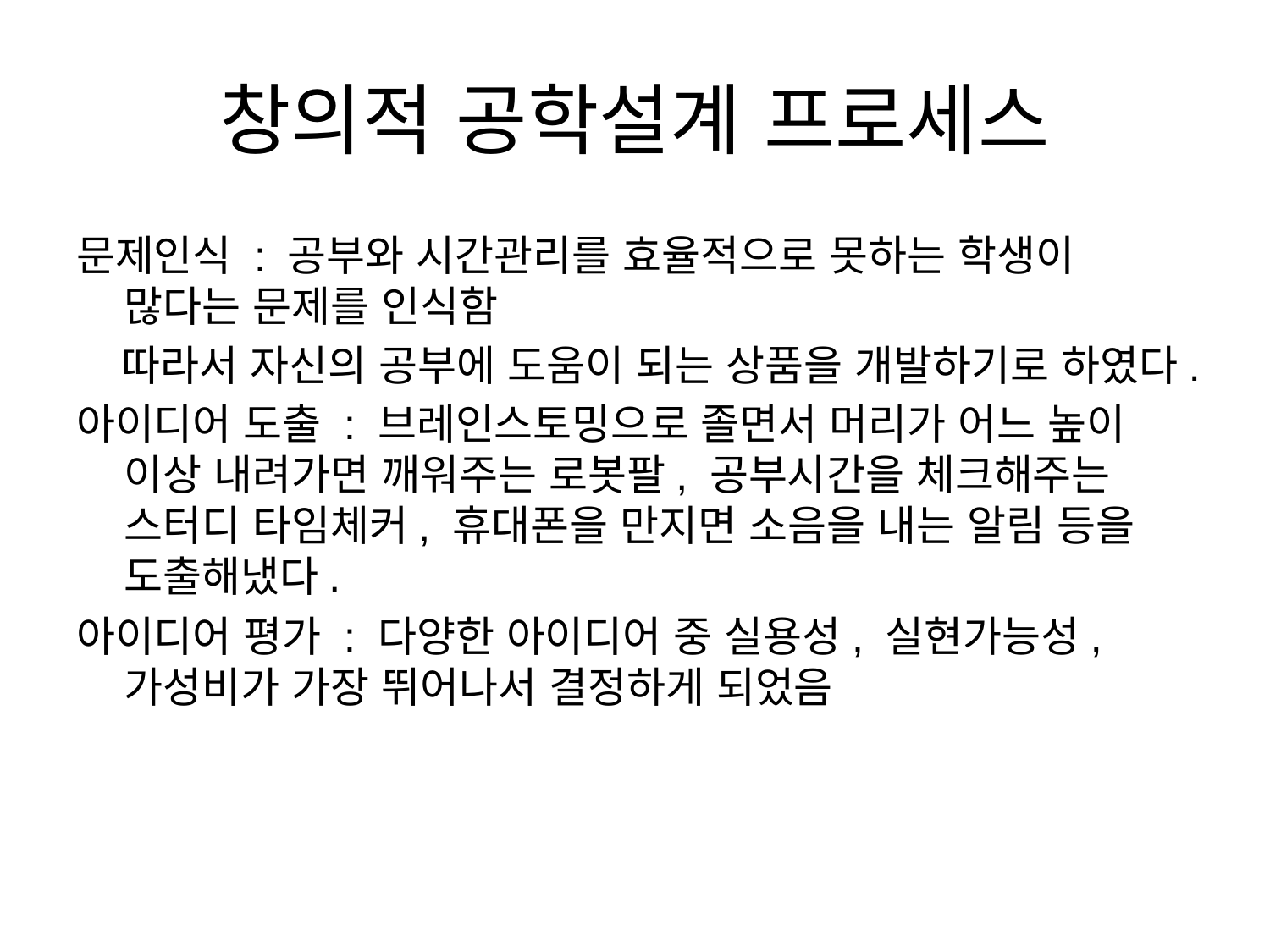

# 창의적 공학설계 프로세스
문제인식 : 공부와 시간관리를 효율적으로 못하는 학생이 많다는 문제를 인식함
   따라서 자신의 공부에 도움이 되는 상품을 개발하기로 하였다.
아이디어 도출 : 브레인스토밍으로 졸면서 머리가 어느 높이 이상 내려가면 깨워주는 로봇팔, 공부시간을 체크해주는 스터디 타임체커, 휴대폰을 만지면 소음을 내는 알림 등을 도출해냈다.
아이디어 평가 : 다양한 아이디어 중 실용성, 실현가능성, 가성비가 가장 뛰어나서 결정하게 되었음